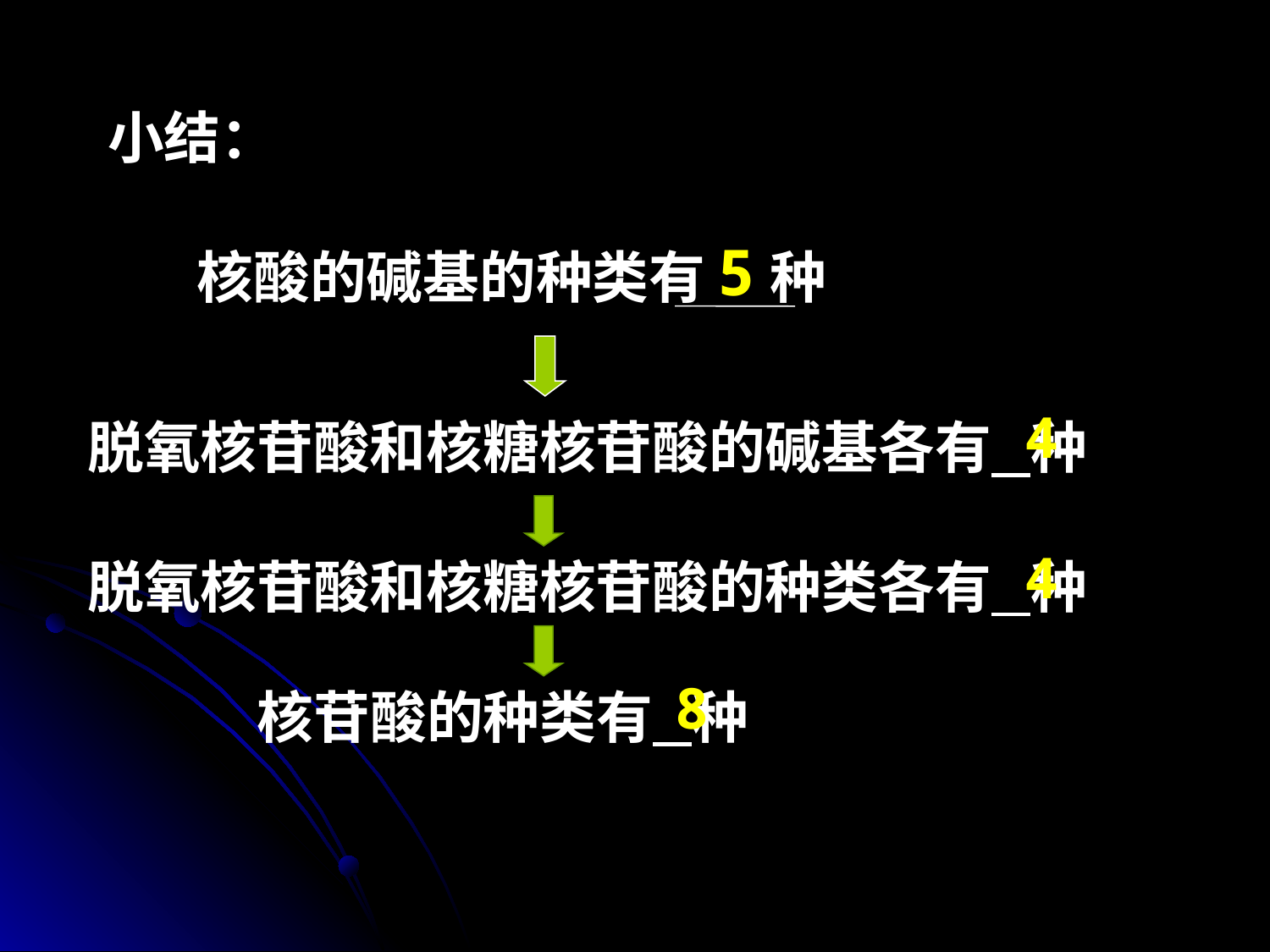

小结：
5
核酸的碱基的种类有     种

4
脱氧核苷酸和核糖核苷酸的碱基各有   种

脱氧核苷酸和核糖核苷酸的种类各有   种

核苷酸的种类有   种
4
8